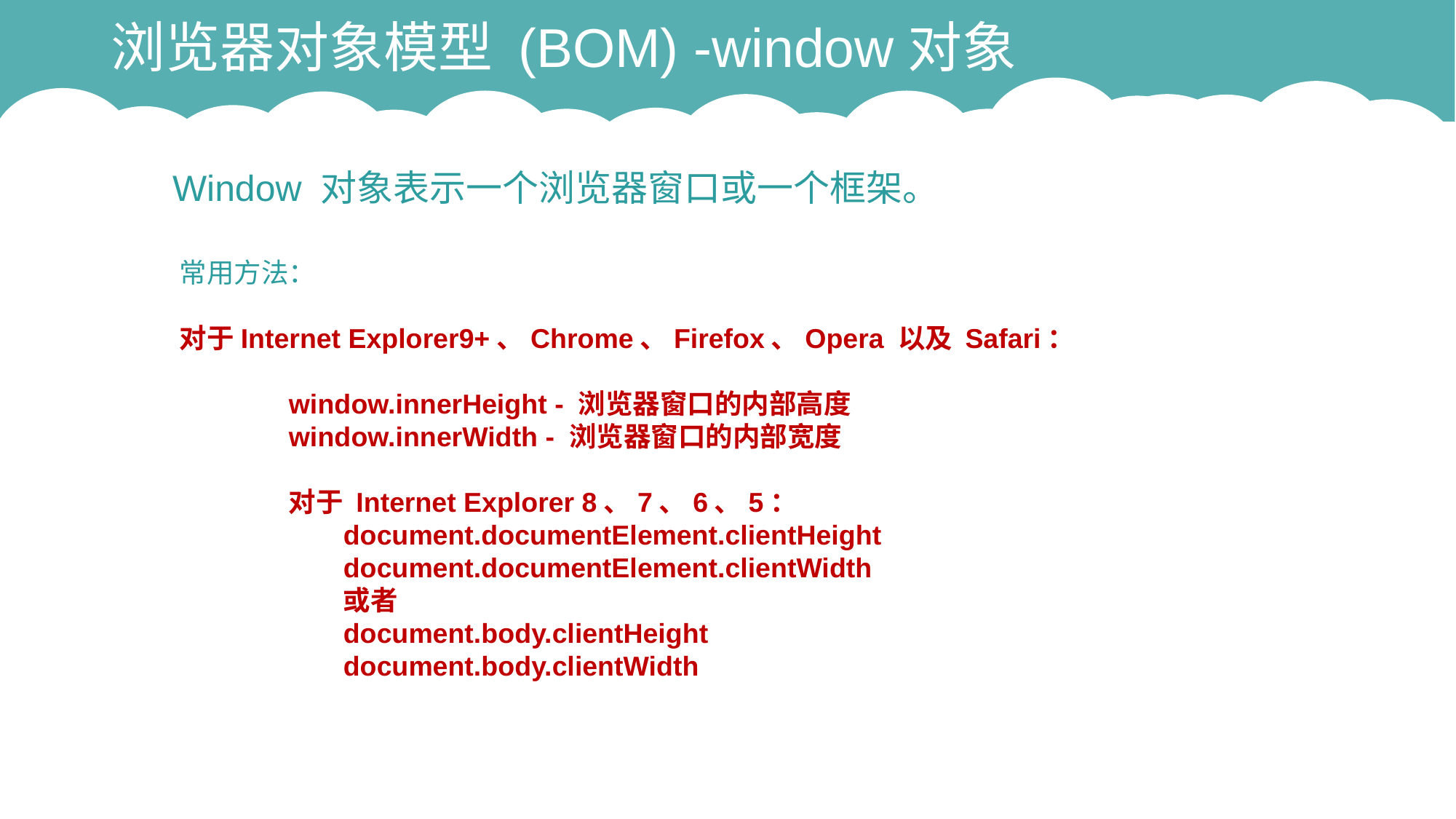

# 浏览器对象模型 (BOM) -window对象
Window 对象表示一个浏览器窗口或一个框架。
常用方法：

对于Internet Explorer9+、Chrome、Firefox、Opera 以及 Safari：

window.innerHeight - 浏览器窗口的内部高度
window.innerWidth - 浏览器窗口的内部宽度

对于 Internet Explorer 8、7、6、5：
document.documentElement.clientHeight
document.documentElement.clientWidth
或者
document.body.clientHeight
document.body.clientWidth